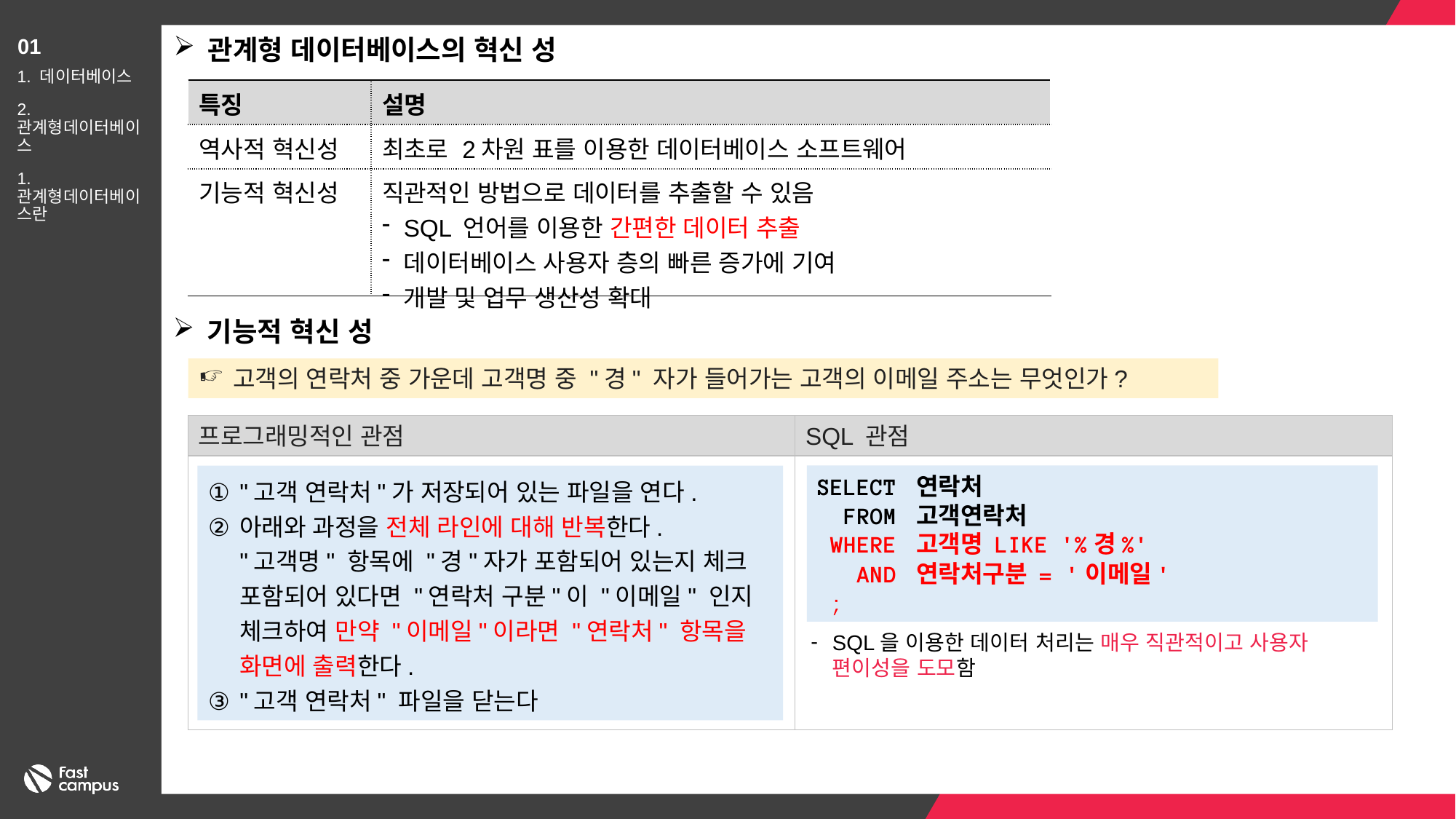

관계형 데이터베이스의 혁신 성
01
1. 데이터베이스
2. 관계형데이터베이스
1. 관계형데이터베이스란
| 특징 | 설명 |
| --- | --- |
| 역사적 혁신성 | 최초로 2차원 표를 이용한 데이터베이스 소프트웨어 |
| 기능적 혁신성 | 직관적인 방법으로 데이터를 추출할 수 있음 SQL 언어를 이용한 간편한 데이터 추출 데이터베이스 사용자 층의 빠른 증가에 기여 개발 및 업무 생산성 확대 |
기능적 혁신 성
고객의 연락처 중 가운데 고객명 중 "경" 자가 들어가는 고객의 이메일 주소는 무엇인가?
프로그래밍적인 관점
SQL 관점

"고객 연락처"가 저장되어 있는 파일을 연다.
아래와 과정을 전체 라인에 대해 반복한다.
"고객명" 항목에 "경"자가 포함되어 있는지 체크
포함되어 있다면 "연락처 구분"이 "이메일" 인지 체크하여 만약 "이메일"이라면 "연락처" 항목을 화면에 출력한다.
"고객 연락처" 파일을 닫는다
SELECT 연락처
  FROM 고객연락처
 WHERE 고객명 LIKE '%경%'
   AND 연락처구분 = '이메일'
 ;
SQL을 이용한 데이터 처리는 매우 직관적이고 사용자 편이성을 도모함